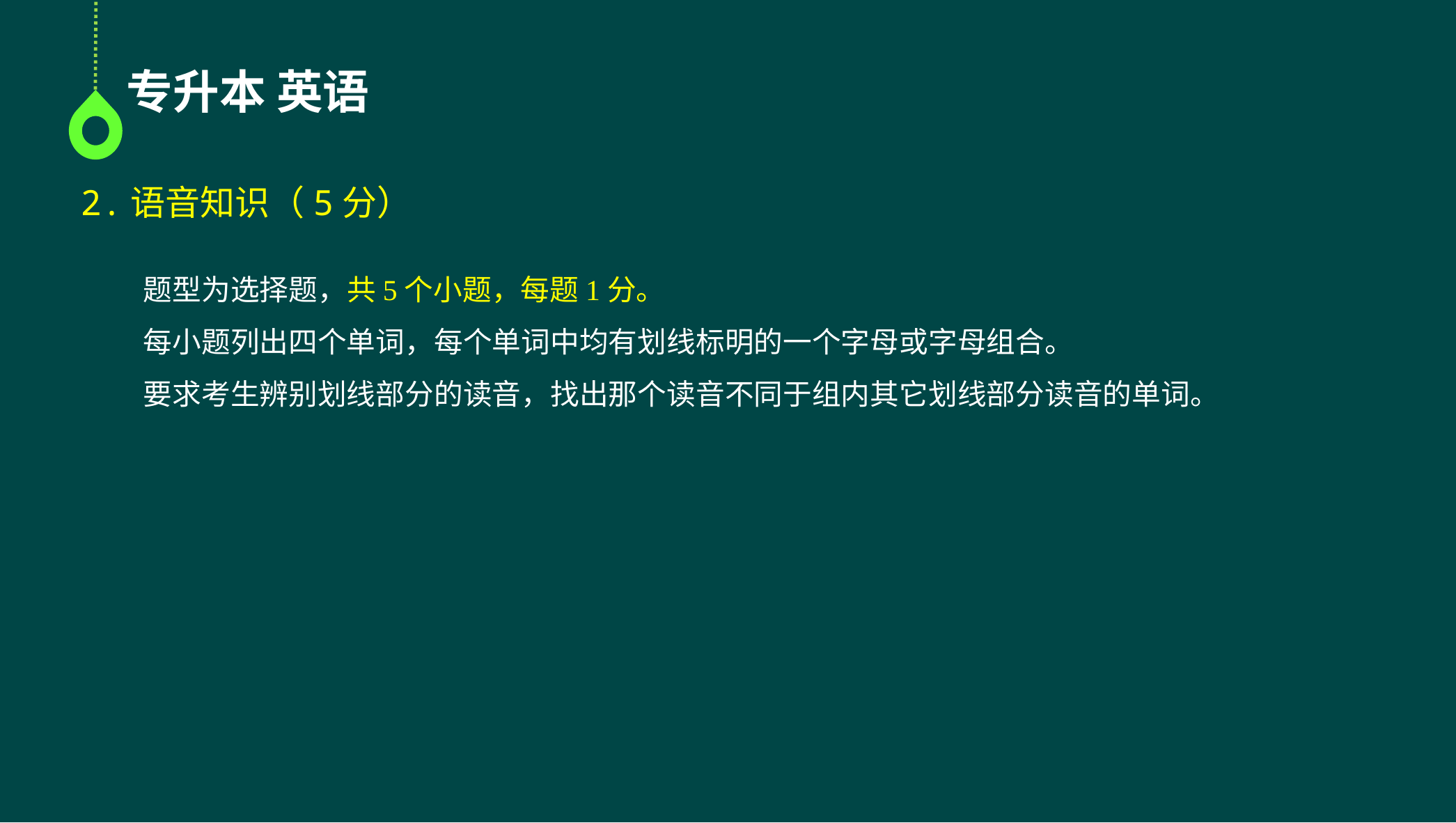

专升本 英语
2.语音知识（5分）
        题型为选择题，共5个小题，每题1分。
        每小题列出四个单词，每个单词中均有划线标明的一个字母或字母组合。
        要求考生辨别划线部分的读音，找出那个读音不同于组内其它划线部分读音的单词。